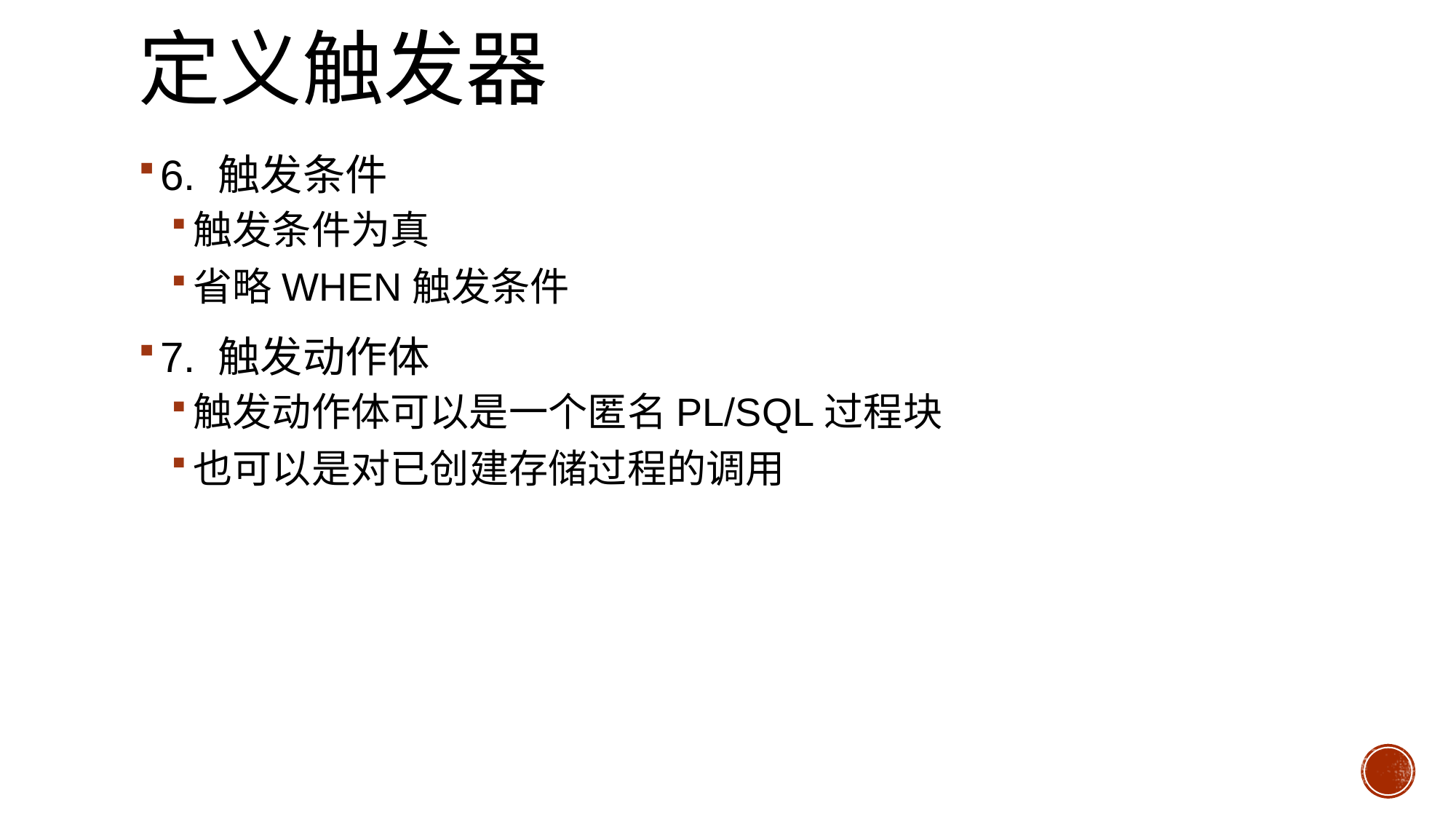

# 定义触发器
6. 触发条件
触发条件为真
省略WHEN触发条件
7. 触发动作体
触发动作体可以是一个匿名PL/SQL过程块
也可以是对已创建存储过程的调用

38